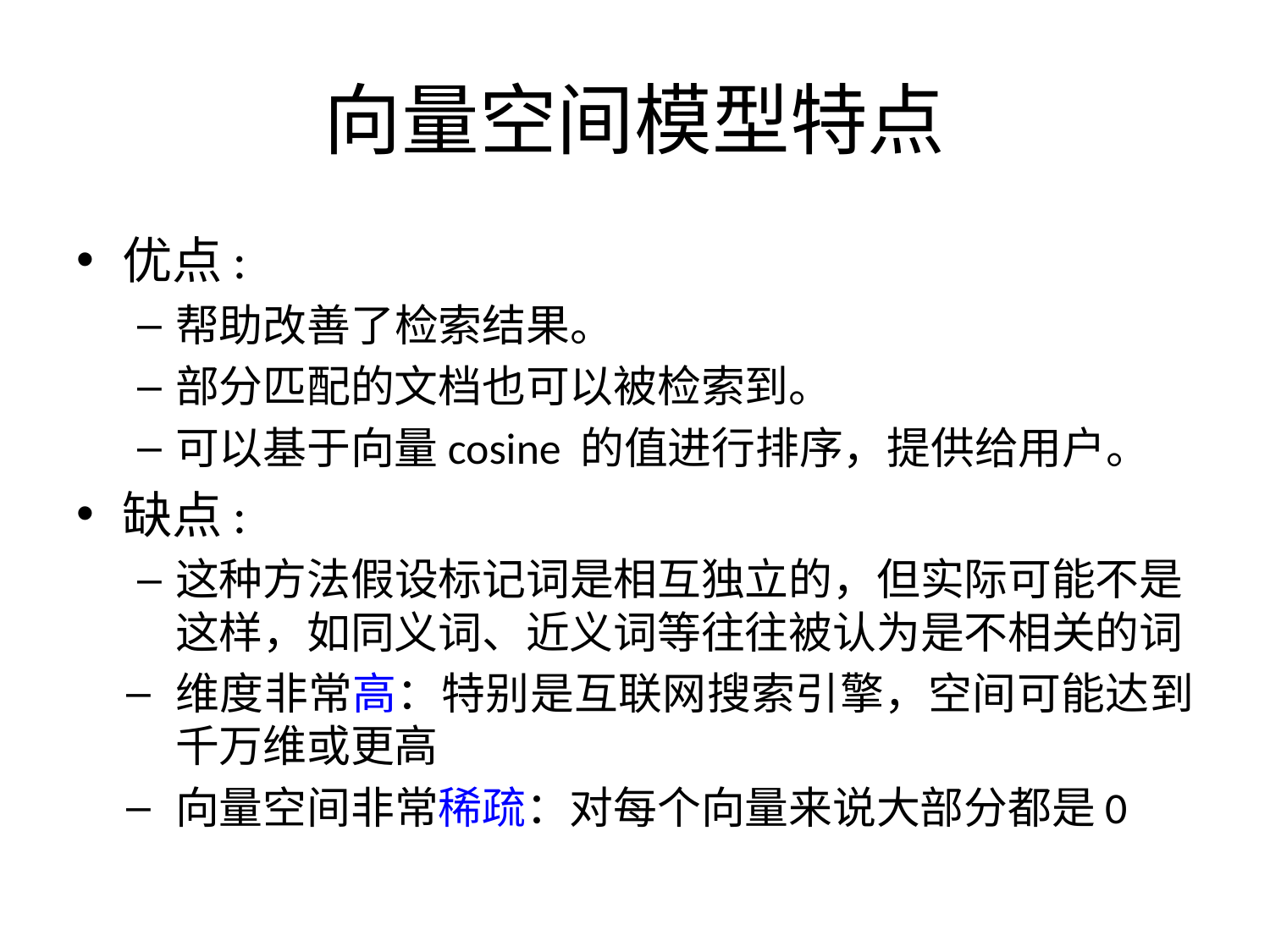

# 向量空间模型特点
优点:
帮助改善了检索结果。
部分匹配的文档也可以被检索到。
可以基于向量cosine 的值进行排序，提供给用户。
缺点:
这种方法假设标记词是相互独立的，但实际可能不是这样，如同义词、近义词等往往被认为是不相关的词
维度非常高：特别是互联网搜索引擎，空间可能达到千万维或更高
向量空间非常稀疏：对每个向量来说大部分都是0